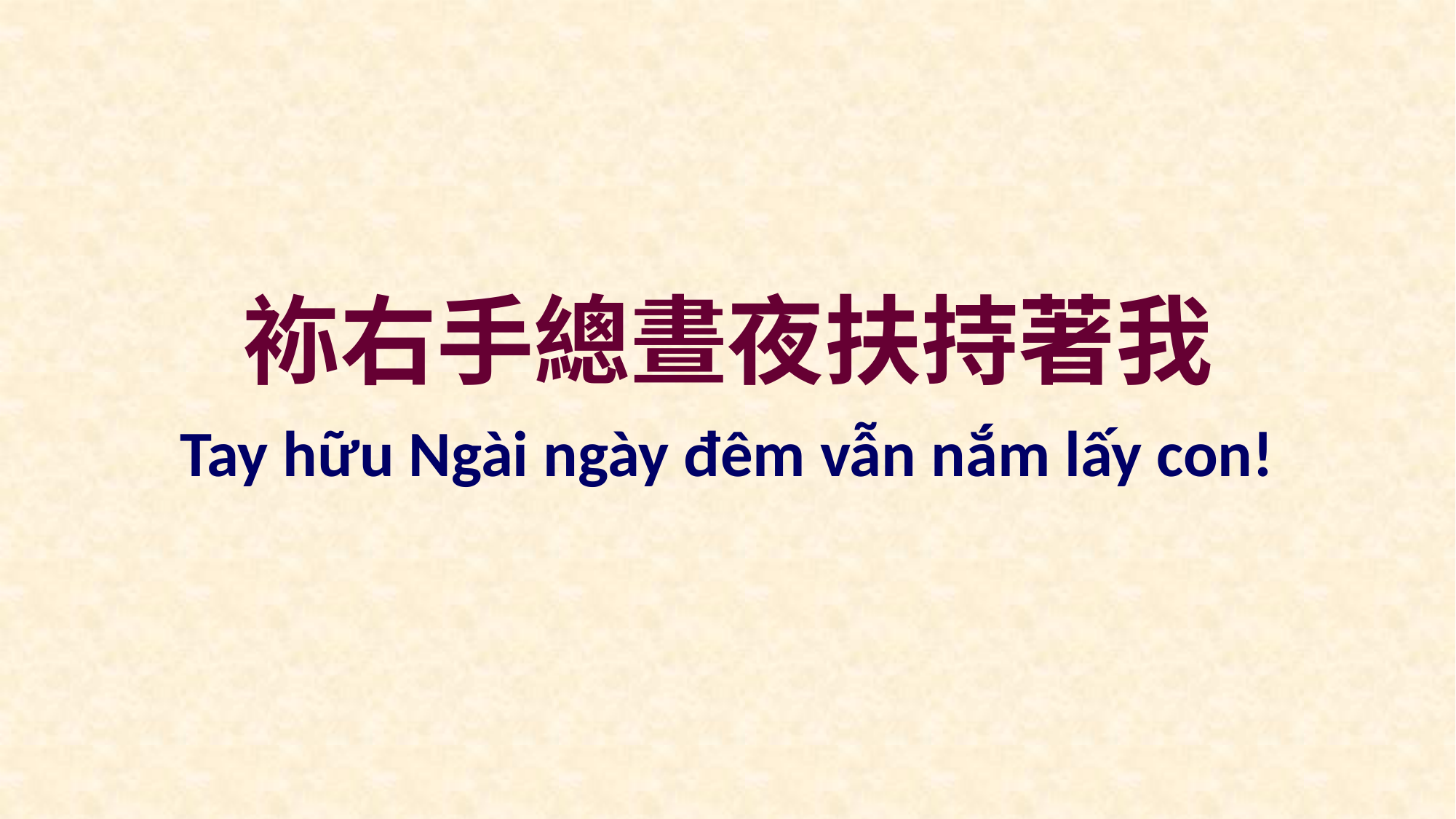

袮右手總晝夜扶持著我
Tay hữu Ngài ngày đêm vẫn nắm lấy con!